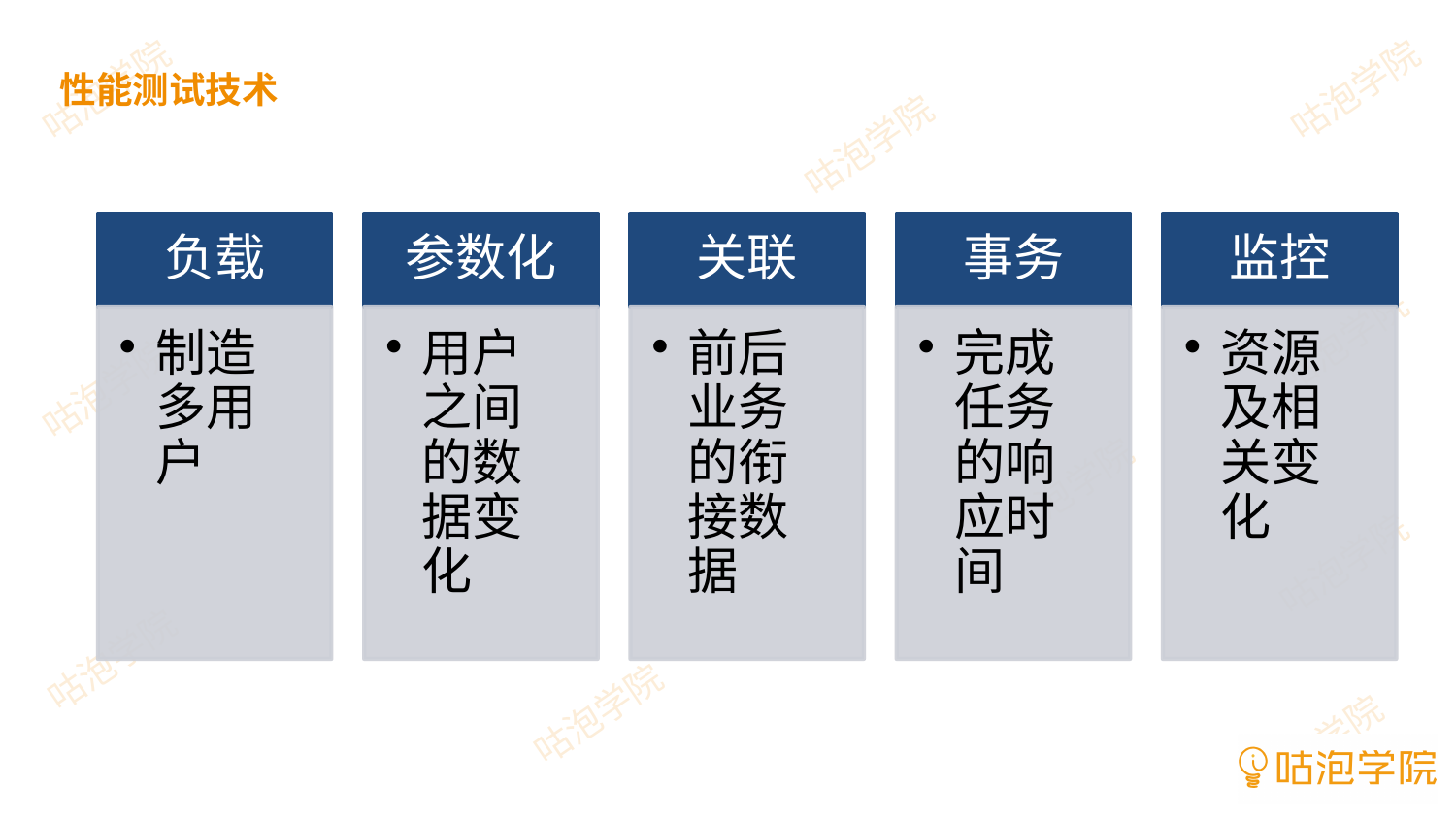

性能测试技术

负载
制造多用户
参数化
用户之间的数据变化
关联
前后业务的衔接数据
事务
完成任务的响应时间
监控
资源及相关变化